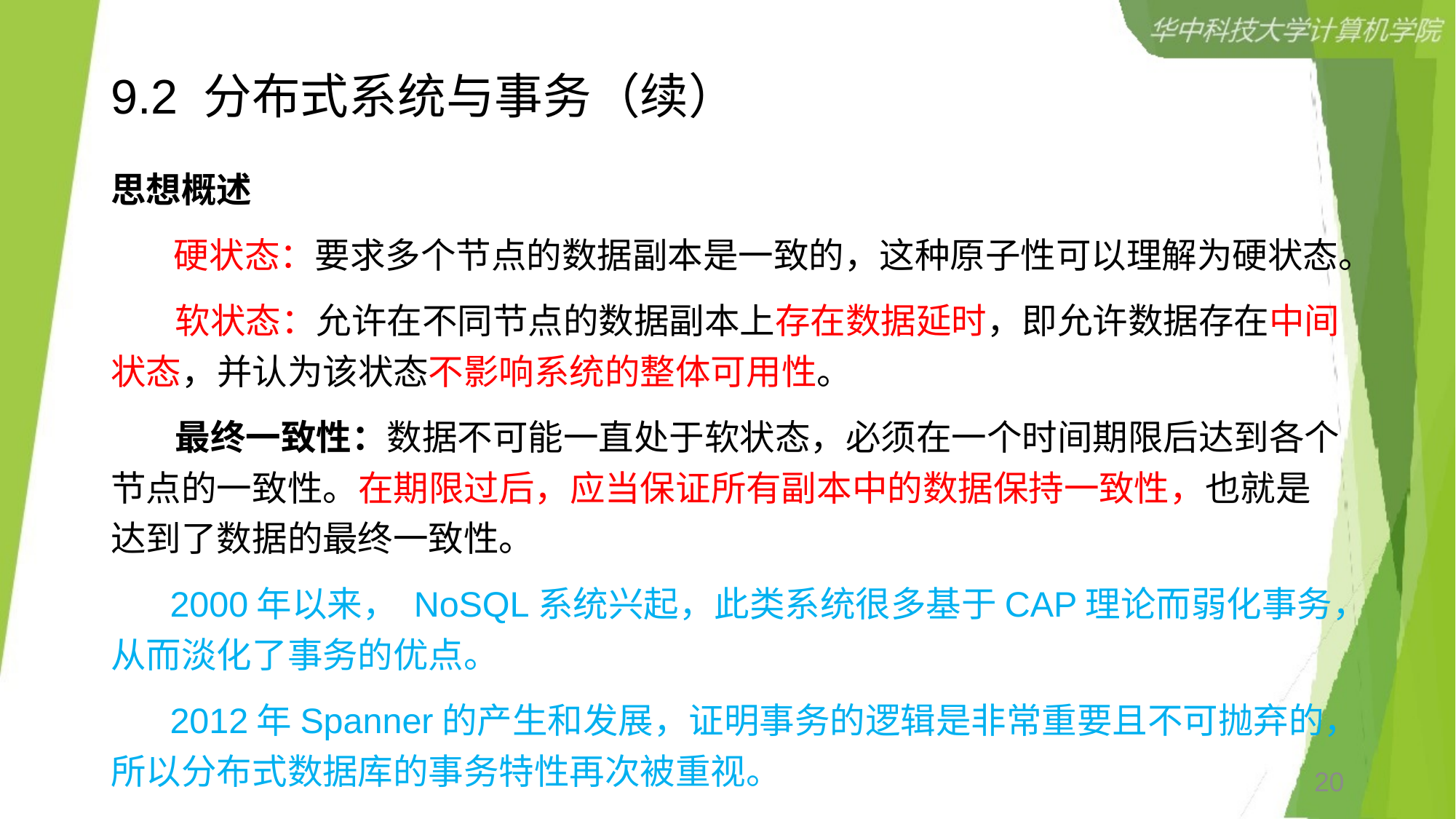

# 9.2 分布式系统与事务（续）
思想概述
       硬状态：要求多个节点的数据副本是一致的，这种原子性可以理解为硬状态。
       软状态：允许在不同节点的数据副本上存在数据延时，即允许数据存在中间状态，并认为该状态不影响系统的整体可用性。
       最终一致性：数据不可能一直处于软状态，必须在一个时间期限后达到各个节点的一致性。在期限过后，应当保证所有副本中的数据保持一致性，也就是达到了数据的最终一致性。
      2000年以来， NoSQL系统兴起，此类系统很多基于CAP理论而弱化事务，从而淡化了事务的优点。
      2012年Spanner的产生和发展，证明事务的逻辑是非常重要且不可抛弃的，所以分布式数据库的事务特性再次被重视。
20